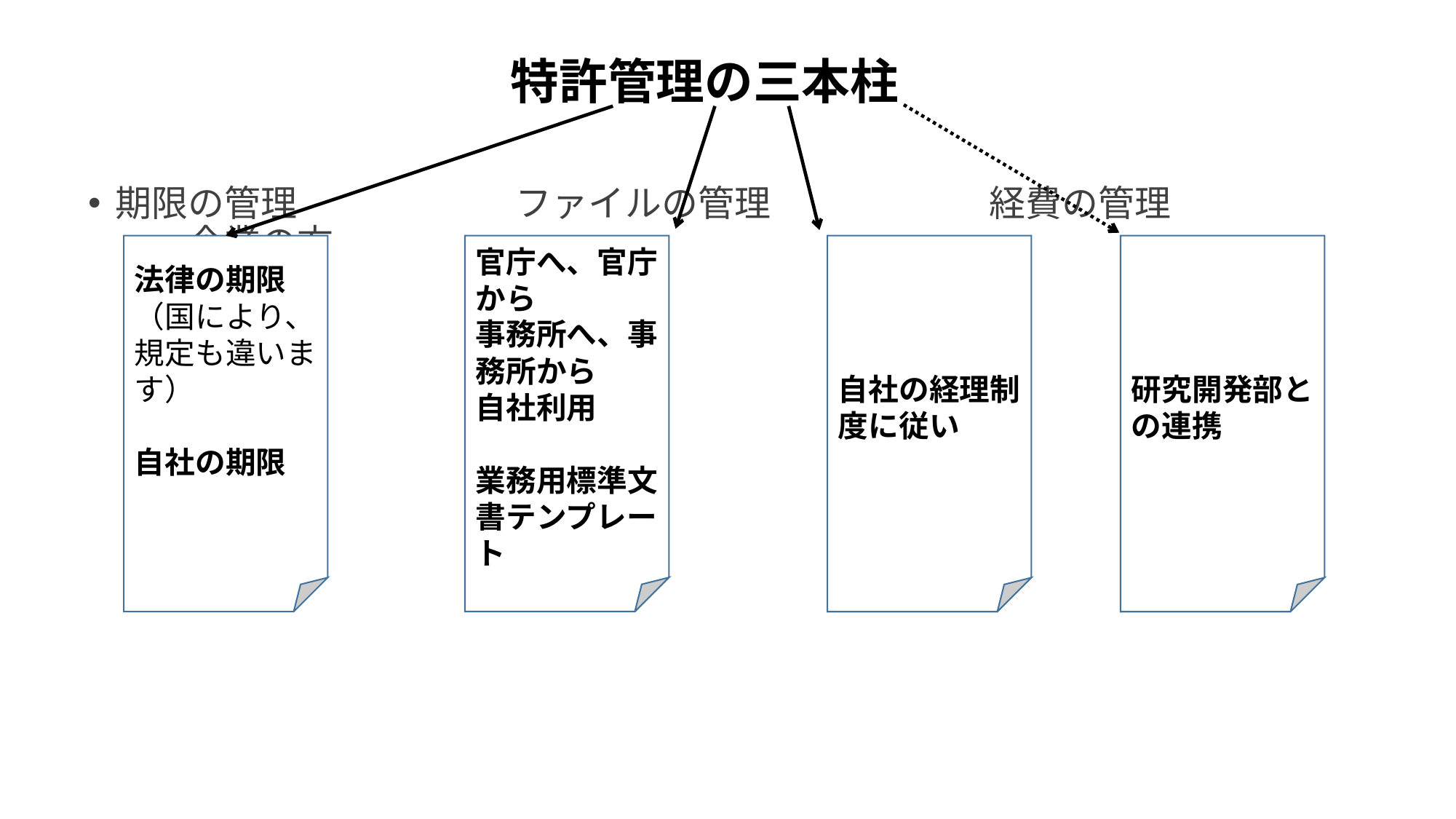

# 特許管理の三本柱
期限の管理　　　　　　ファイルの管理　　　　　　経費の管理　　　　　　企業の方
法律の期限
（国により、規定も違います）

自社の期限

官庁へ、官庁から
事務所へ、事務所から
自社利用

業務用標準文書テンプレート
自社の経理制度に従い
研究開発部との連携